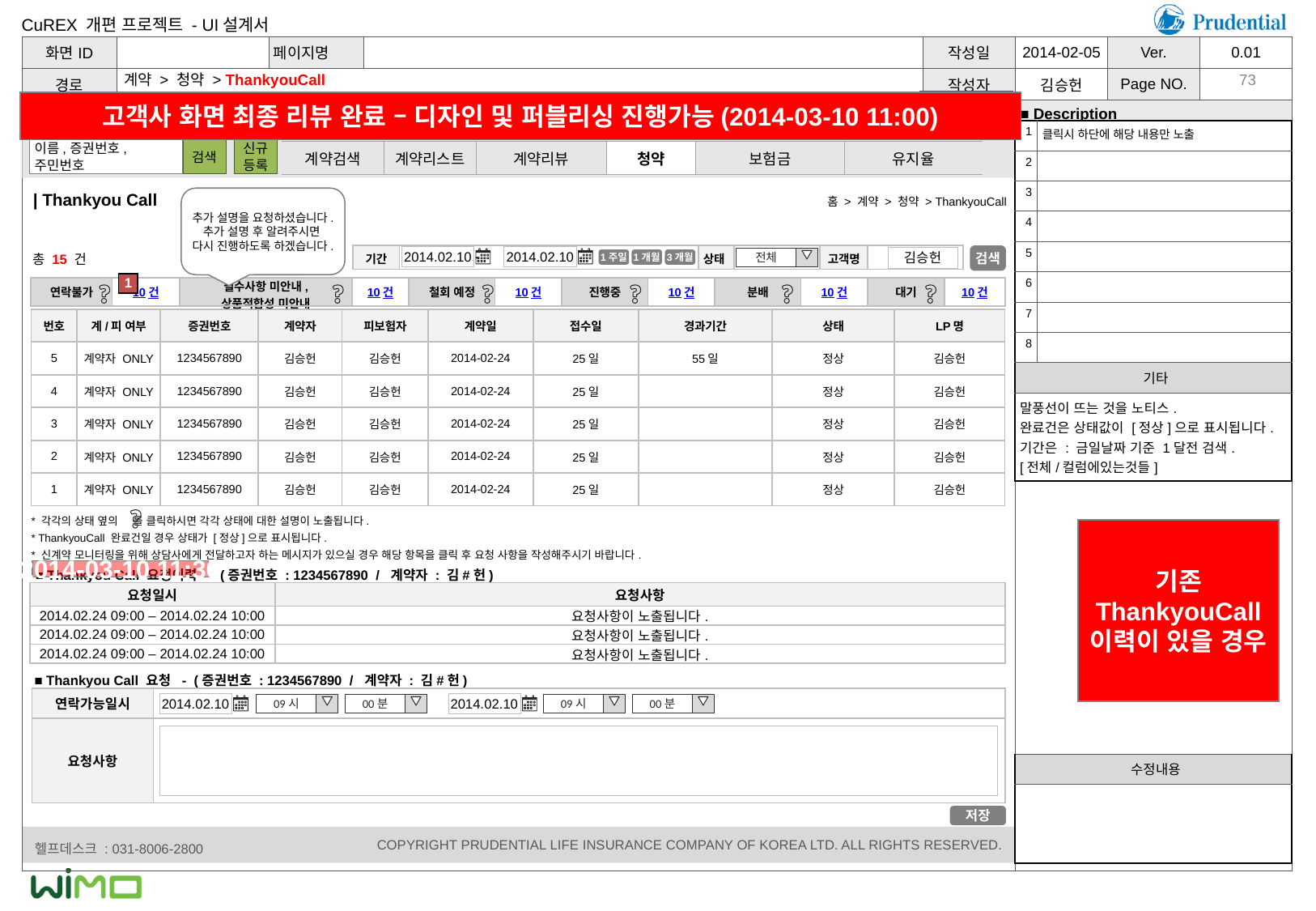

계약 > 청약 > ThankyouCall
73
고객사 화면 최종 리뷰 완료 – 디자인 및 퍼블리싱 진행가능(2014-03-10 11:00)
| 1 | 클릭시 하단에 해당 내용만 노출 |
| --- | --- |
| 2 |  |
| 3 |  |
| 4 |  |
| 5 |  |
| 6 |  |
| 7 |  |
| 8 |  |
| 기타 |  |
| 말풍선이 뜨는 것을 노티스. 완료건은 상태값이 [정상]으로 표시됩니다. 기간은 : 금일날짜 기준 1달전 검색. [전체/컬럼에있는것들] |  |
| 계약검색 | 계약리스트 | 계약리뷰 | 청약 | 보험금 | 유지율 |
| --- | --- | --- | --- | --- | --- |
| Thankyou Call
홈 > 계약 > 청약 > ThankyouCall
추가 설명을 요청하셨습니다.
추가 설명 후 알려주시면
다시 진행하도록 하겠습니다.
총 15 건
| 기간 | - | 상태 |  | 고객명 |  |
| --- | --- | --- | --- | --- | --- |
검색
2014.02.10
2014.02.10
김승헌

전체

1주일
1개월
3개월
1
| 연락불가 | 10건 | 필수사항 미안내, 상품적합성 미안내 | 10건 | 철회 예정 | 10건 | 진행중 | 10건 | 분배 | 10건 | 대기 | 10건 |
| --- | --- | --- | --- | --- | --- | --- | --- | --- | --- | --- | --- |

| 번호 | 계/피 여부 | 증권번호 | 계약자 | 피보험자 | 계약일 | 접수일 | 경과기간 | 상태 | LP명 |
| --- | --- | --- | --- | --- | --- | --- | --- | --- | --- |
| 5 | 계약자 ONLY | 1234567890 | 김승헌 | 김승헌 | 2014-02-24 | 25일 | 55일 | 정상 | 김승헌 |
| 4 | 계약자 ONLY | 1234567890 | 김승헌 | 김승헌 | 2014-02-24 | 25일 |  | 정상 | 김승헌 |
| 3 | 계약자 ONLY | 1234567890 | 김승헌 | 김승헌 | 2014-02-24 | 25일 |  | 정상 | 김승헌 |
| 2 | 계약자 ONLY | 1234567890 | 김승헌 | 김승헌 | 2014-02-24 | 25일 |  | 정상 | 김승헌 |
| 1 | 계약자 ONLY | 1234567890 | 김승헌 | 김승헌 | 2014-02-24 | 25일 |  | 정상 | 김승헌 |
* 각각의 상태 옆의     를 클릭하시면 각각 상태에 대한 설명이 노출됩니다.
* ThankyouCall 완료건일 경우 상태가 [정상]으로 표시됩니다.
* 신계약 모니터링을 위해 상담사에게 전달하고자 하는 메시지가 있으실 경우 해당 항목을 클릭 후 요청 사항을 작성해주시기 바랍니다.

기존
ThankyouCall
이력이 있을 경우
■ Thankyou Call 요청이력  -  (증권번호 : 1234567890  /  계약자 : 김#헌)
2014-03-10 11:30
| 요청일시 | 요청사항 |
| --- | --- |
| 2014.02.24 09:00 – 2014.02.24 10:00 | 요청사항이 노출됩니다. |
| 2014.02.24 09:00 – 2014.02.24 10:00 | 요청사항이 노출됩니다. |
| 2014.02.24 09:00 – 2014.02.24 10:00 | 요청사항이 노출됩니다. |
■ Thankyou Call 요청  -  (증권번호 : 1234567890  /  계약자 : 김#헌)
| 연락가능일시 | - |
| --- | --- |
| 요청사항 |  |
2014.02.10
2014.02.10

09시

00분

09시

00분

| 수정내용 |
| --- |
|  |
저장